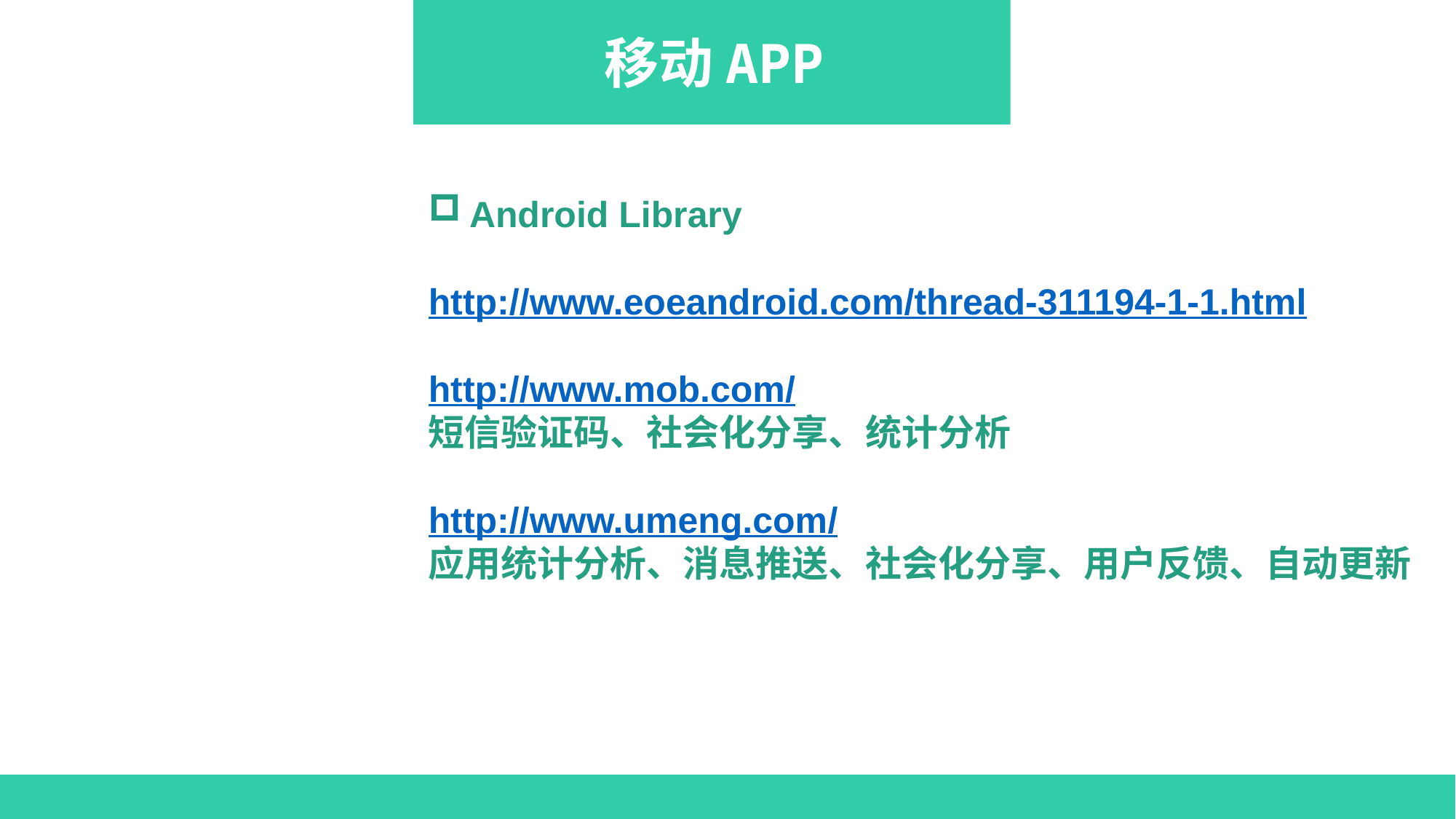

移动APP
Android Library

http://www.eoeandroid.com/thread-311194-1-1.html

http://www.mob.com/
短信验证码、社会化分享、统计分析

http://www.umeng.com/
应用统计分析、消息推送、社会化分享、用户反馈、自动更新